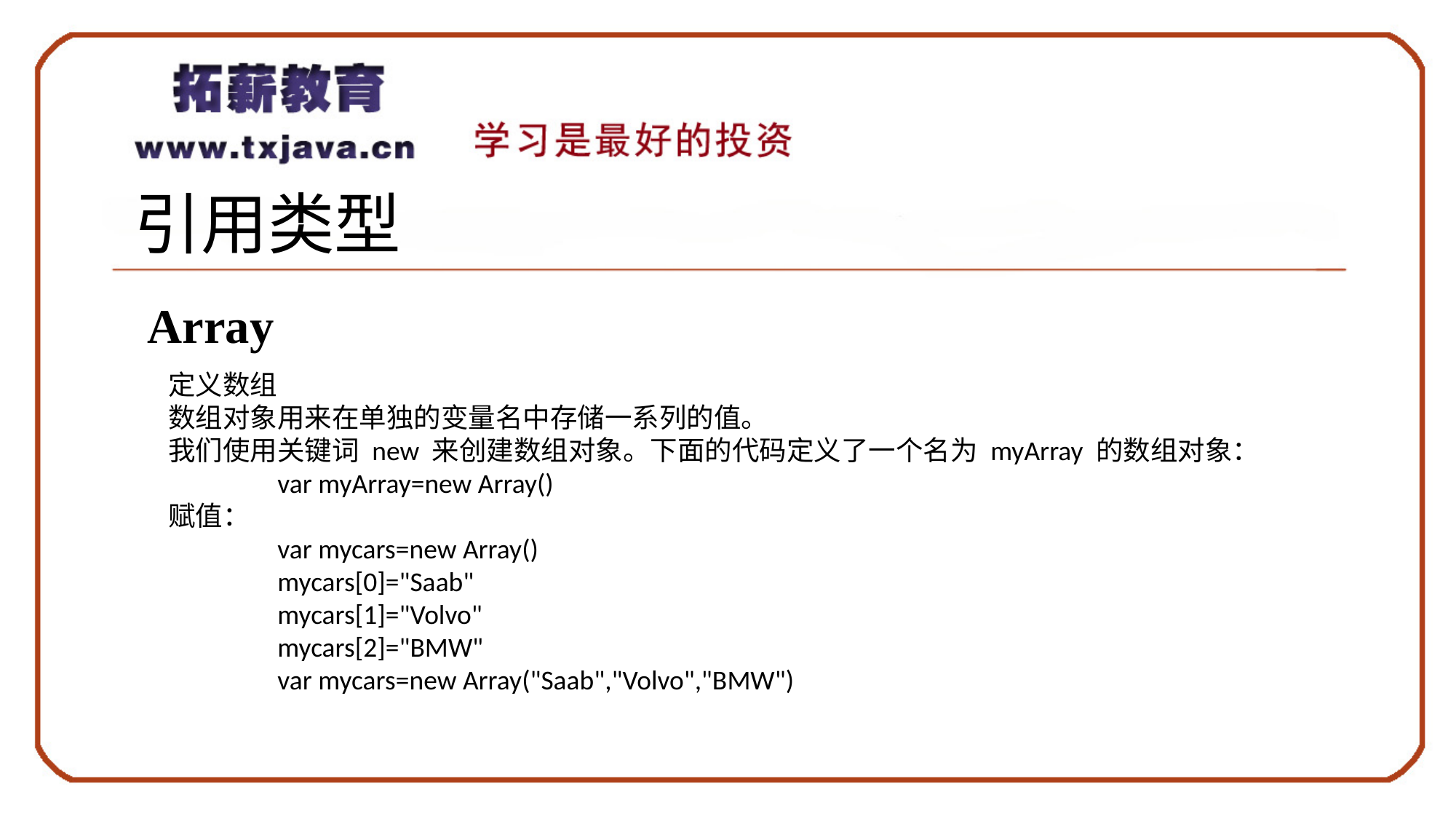

# 引用类型
Array

定义数组
数组对象用来在单独的变量名中存储一系列的值。
我们使用关键词 new 来创建数组对象。下面的代码定义了一个名为 myArray 的数组对象：
	var myArray=new Array()
赋值：
	var mycars=new Array()
	mycars[0]="Saab"
	mycars[1]="Volvo"
	mycars[2]="BMW"
	var mycars=new Array("Saab","Volvo","BMW")